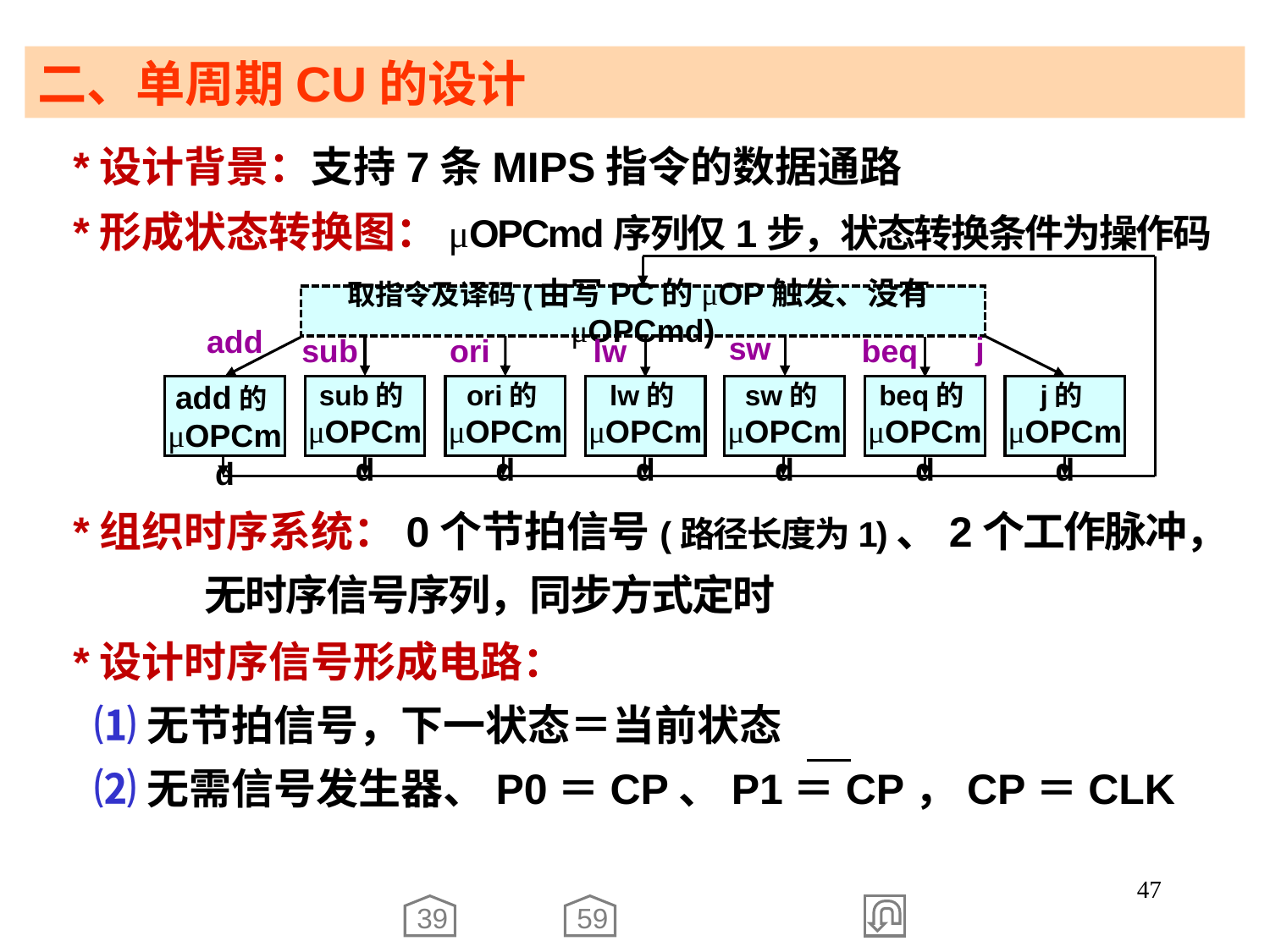

二、单周期CU的设计
   *设计背景：支持7条MIPS指令的数据通路
   *形成状态转换图：μOPCmd序列仅1步，状态转换条件为操作码
取指令及译码(由写PC的μOP触发、没有μOPCmd)
add
sw
j
sub
ori
lw
beq
add的μOPCmd
sub的μOPCmd
ori的μOPCmd
lw的μOPCmd
sw的μOPCmd
beq的μOPCmd
j的μOPCmd
   *组织时序系统：0个节拍信号(路径长度为1)、2个工作脉冲，
                    无时序信号序列，同步方式定时
   *设计时序信号形成电路：
      ⑴无节拍信号，下一状态＝当前状态
      ⑵无需信号发生器、P0＝CP、P1＝CP，CP＝CLK
47

39

59